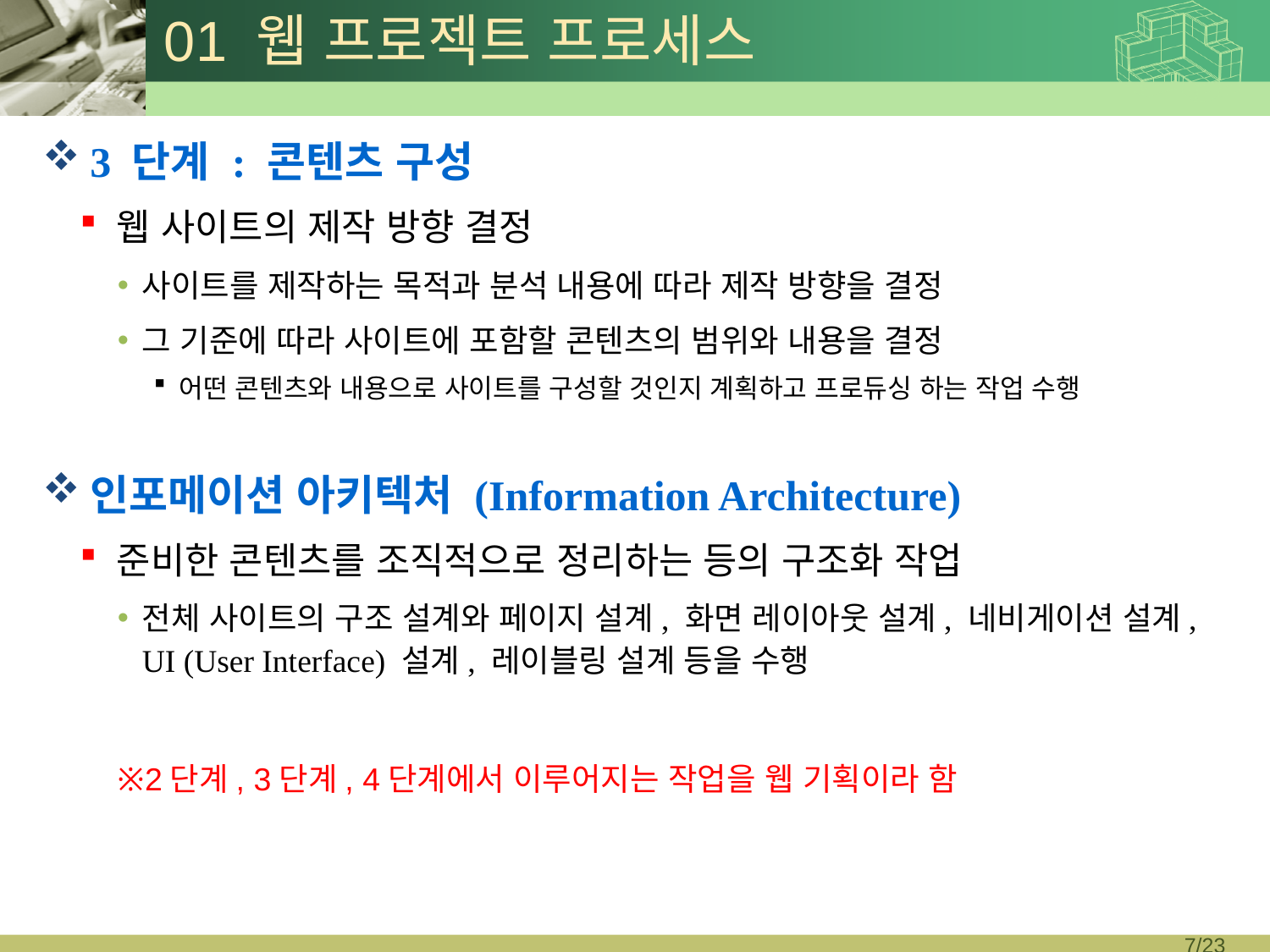

# 01 웹 프로젝트 프로세스
3 단계 : 콘텐츠 구성
웹 사이트의 제작 방향 결정
사이트를 제작하는 목적과 분석 내용에 따라 제작 방향을 결정
그 기준에 따라 사이트에 포함할 콘텐츠의 범위와 내용을 결정
어떤 콘텐츠와 내용으로 사이트를 구성할 것인지 계획하고 프로듀싱 하는 작업 수행

인포메이션 아키텍처 (Information Architecture)
준비한 콘텐츠를 조직적으로 정리하는 등의 구조화 작업
전체 사이트의 구조 설계와 페이지 설계, 화면 레이아웃 설계, 네비게이션 설계, UI (User Interface) 설계, 레이블링 설계 등을 수행

※ 2단계, 3단계, 4단계에서 이루어지는 작업을 웹 기획이라 함